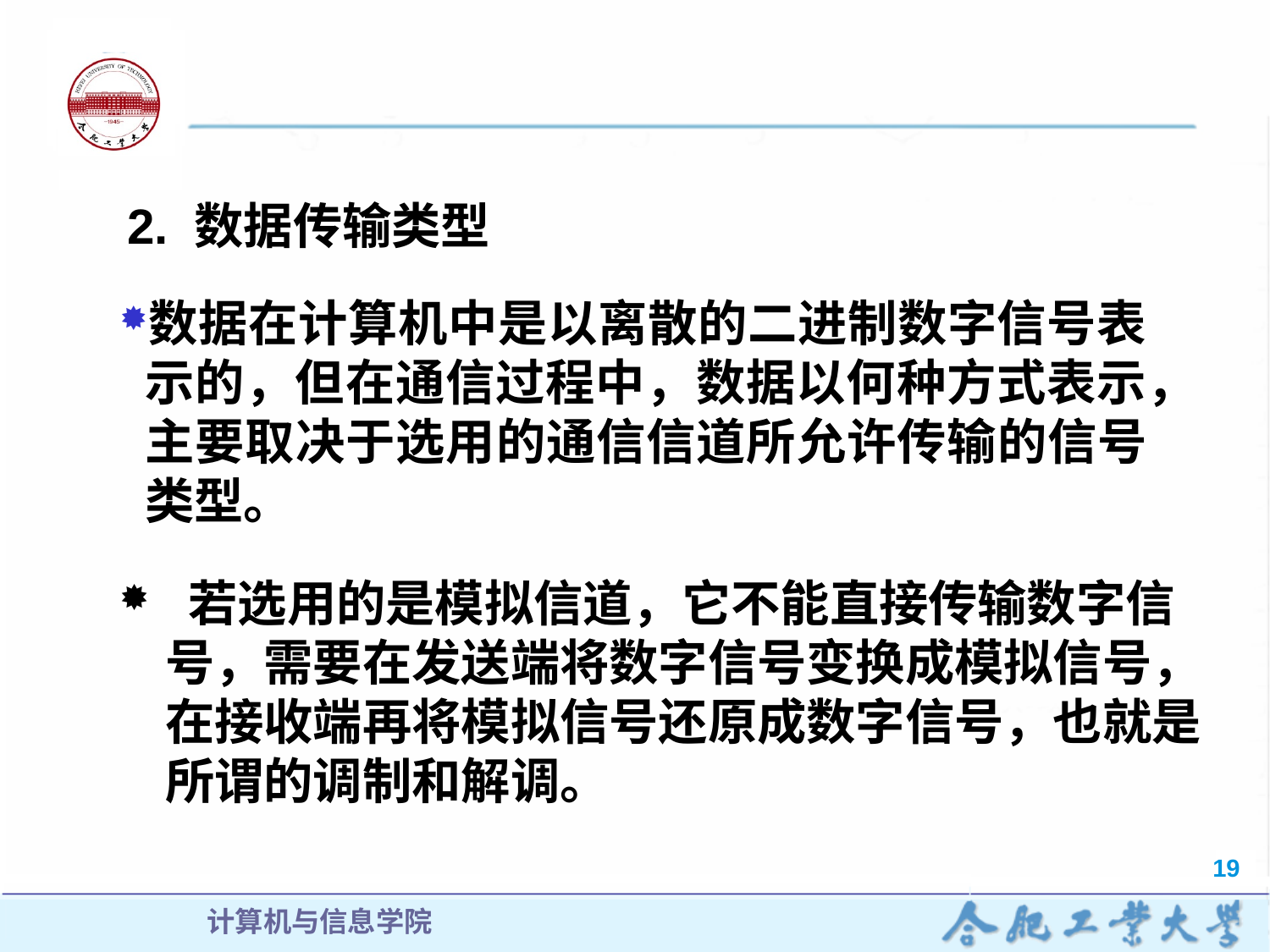

2. 数据传输类型
数据在计算机中是以离散的二进制数字信号表示的，但在通信过程中，数据以何种方式表示，主要取决于选用的通信信道所允许传输的信号类型。
 若选用的是模拟信道，它不能直接传输数字信号，需要在发送端将数字信号变换成模拟信号，在接收端再将模拟信号还原成数字信号，也就是所谓的调制和解调。